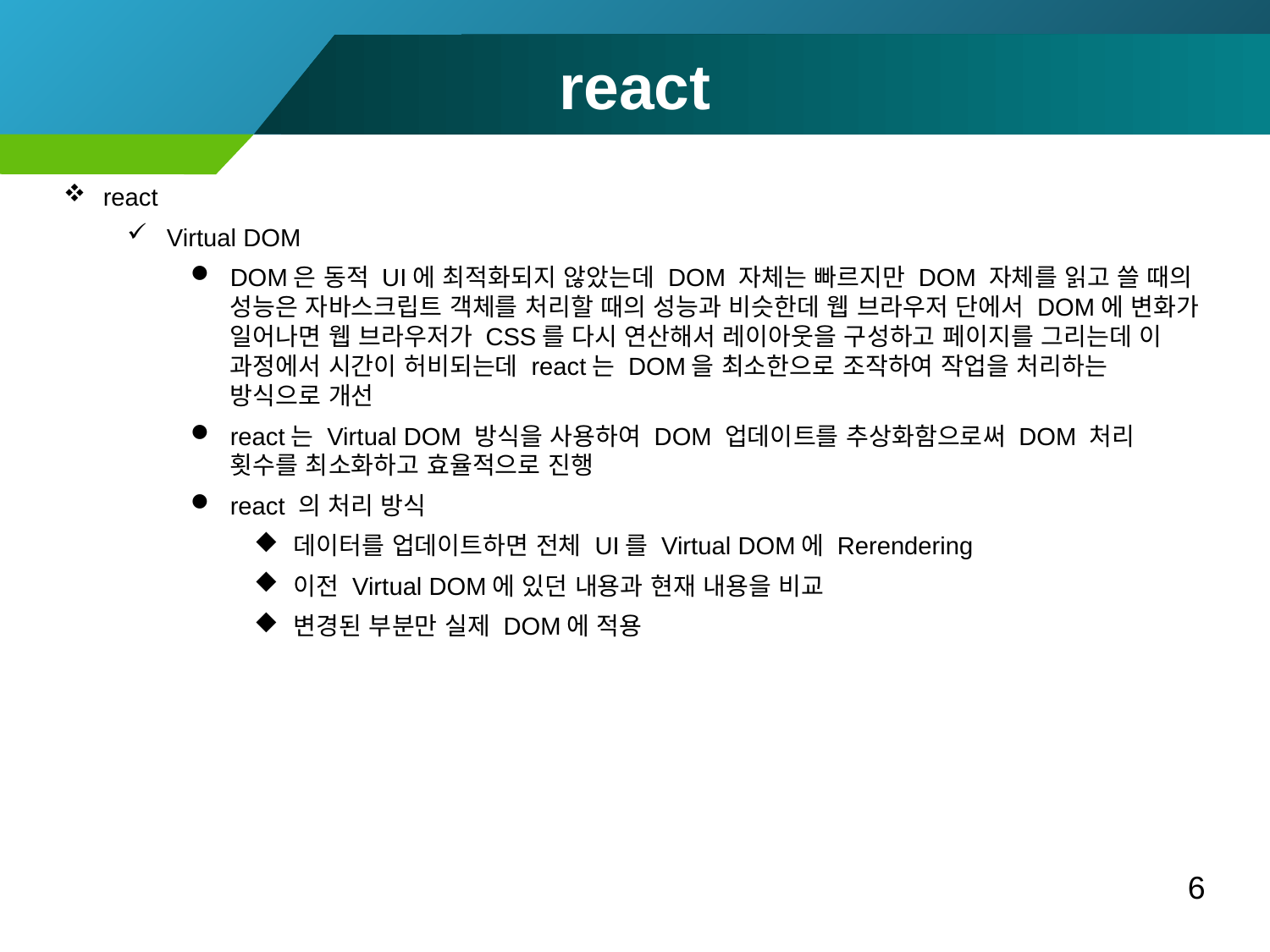

react
react
Virtual DOM
DOM은 동적 UI에 최적화되지 않았는데 DOM 자체는 빠르지만 DOM 자체를 읽고 쓸 때의 성능은 자바스크립트 객체를 처리할 때의 성능과 비슷한데 웹 브라우저 단에서 DOM에 변화가 일어나면 웹 브라우저가 CSS를 다시 연산해서 레이아웃을 구성하고 페이지를 그리는데 이 과정에서 시간이 허비되는데 react는 DOM을 최소한으로 조작하여 작업을 처리하는 방식으로 개선
react는 Virtual DOM 방식을 사용하여 DOM 업데이트를 추상화함으로써 DOM 처리 횟수를 최소화하고 효율적으로 진행
react 의 처리 방식
데이터를 업데이트하면 전체 UI를 Virtual DOM에 Rerendering
이전 Virtual DOM에 있던 내용과 현재 내용을 비교
변경된 부분만 실제 DOM에 적용

6